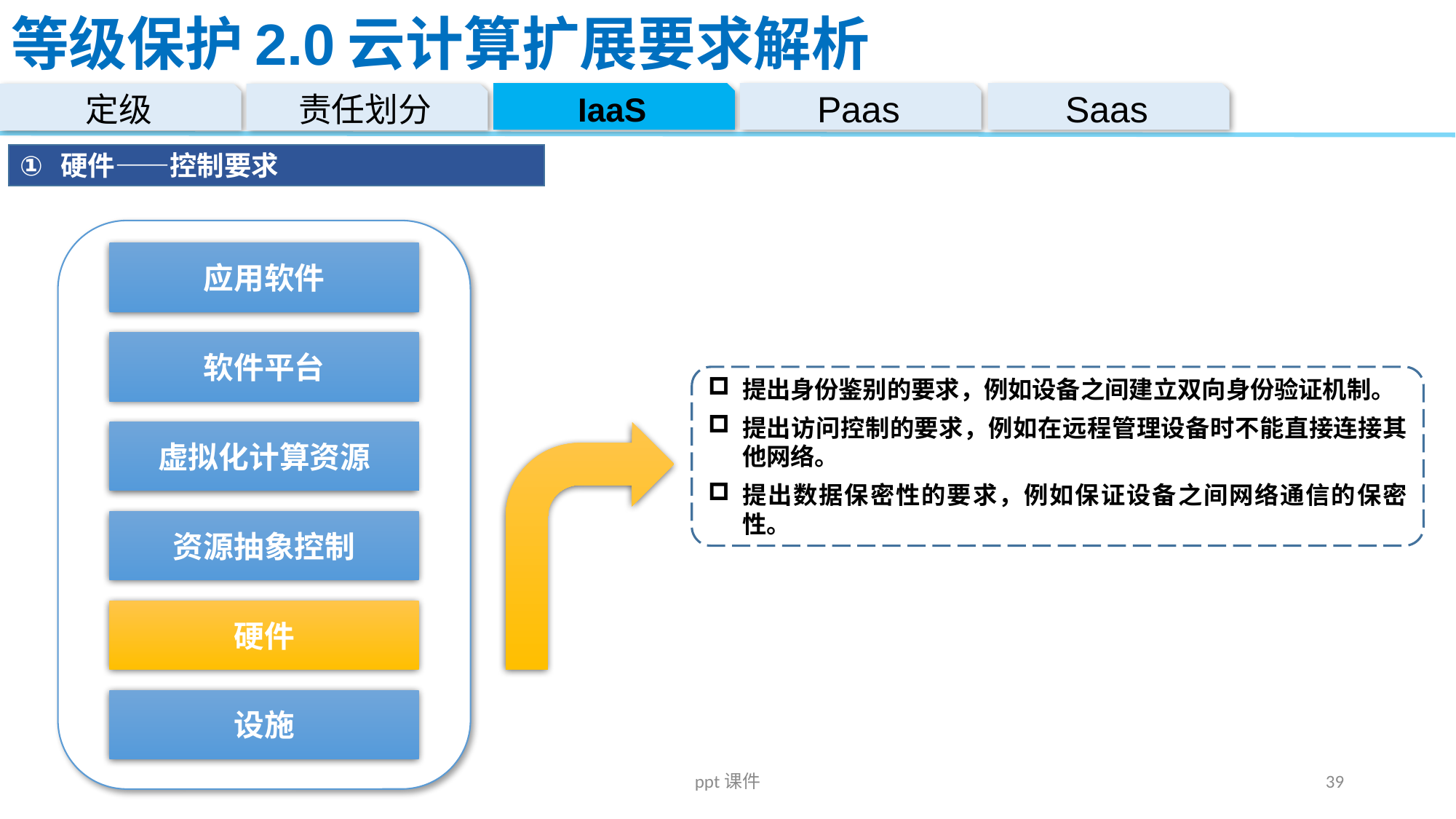

# 等级保护2.0云计算扩展要求解析
IaaS
Paas
Saas
定级
责任划分
硬件——控制要求

应用软件
软件平台
提出身份鉴别的要求，例如设备之间建立双向身份验证机制。
提出访问控制的要求，例如在远程管理设备时不能直接连接其他网络。
提出数据保密性的要求，例如保证设备之间网络通信的保密性。
虚拟化计算资源

资源抽象控制
硬件
设施
ppt课件
39